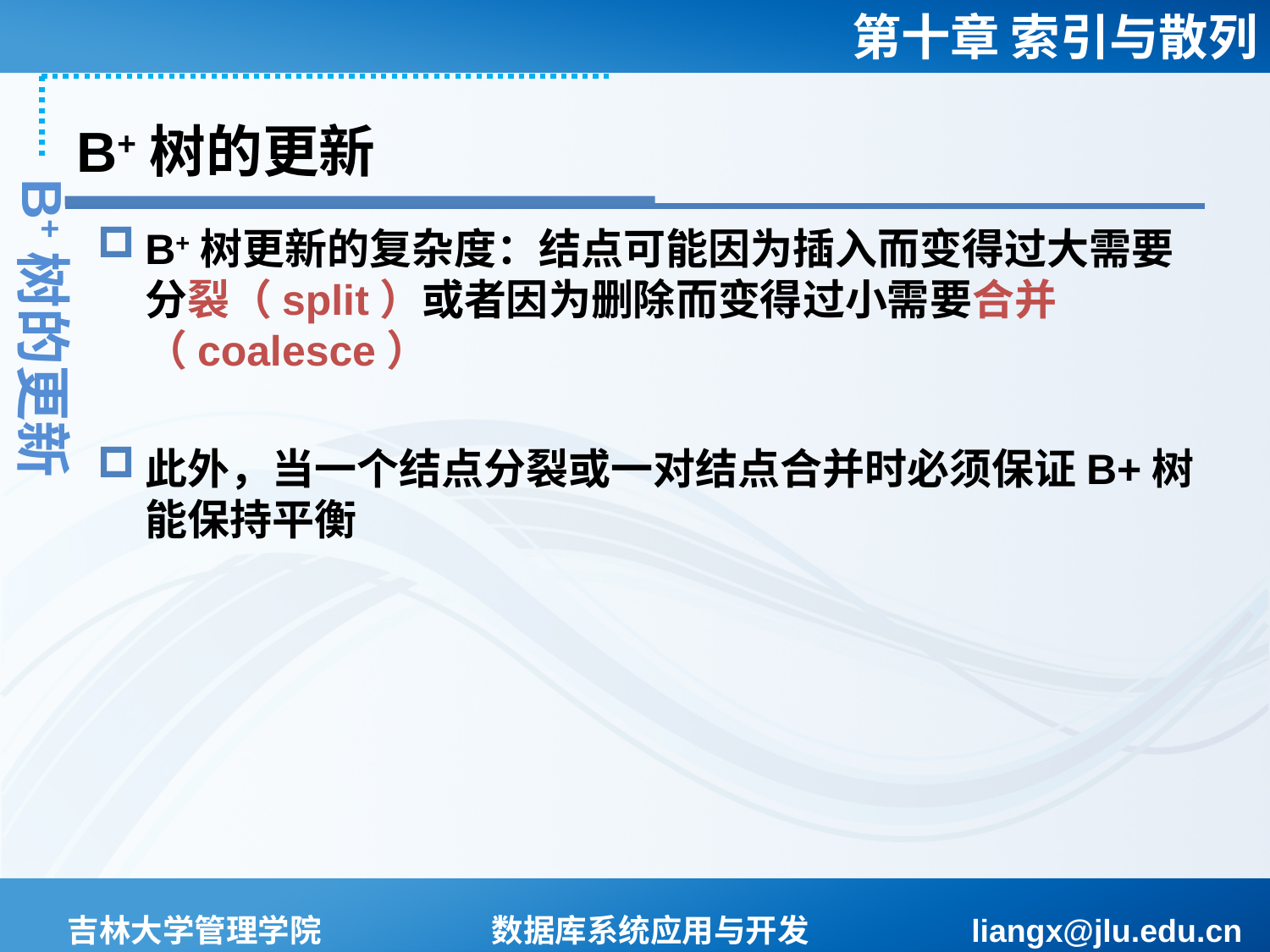

# B+树的更新
B+树的更新
B+树更新的复杂度：结点可能因为插入而变得过大需要分裂（split）或者因为删除而变得过小需要合并（coalesce）

此外，当一个结点分裂或一对结点合并时必须保证B+树能保持平衡